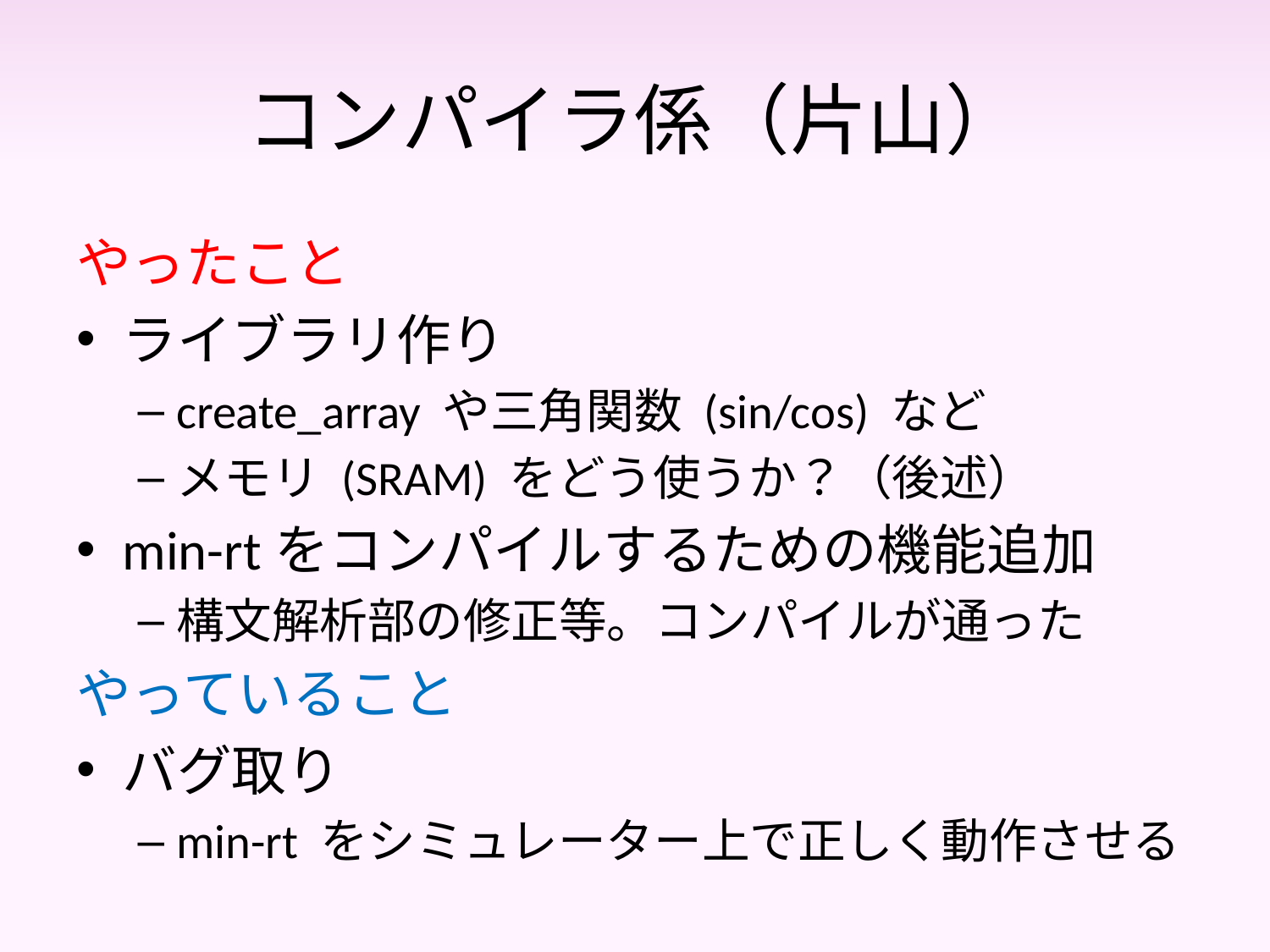

# コンパイラ係（片山）
やったこと
ライブラリ作り
create_array や三角関数 (sin/cos) など
メモリ (SRAM) をどう使うか？（後述）
min-rtをコンパイルするための機能追加
構文解析部の修正等。コンパイルが通った
やっていること
バグ取り
min-rt をシミュレーター上で正しく動作させる